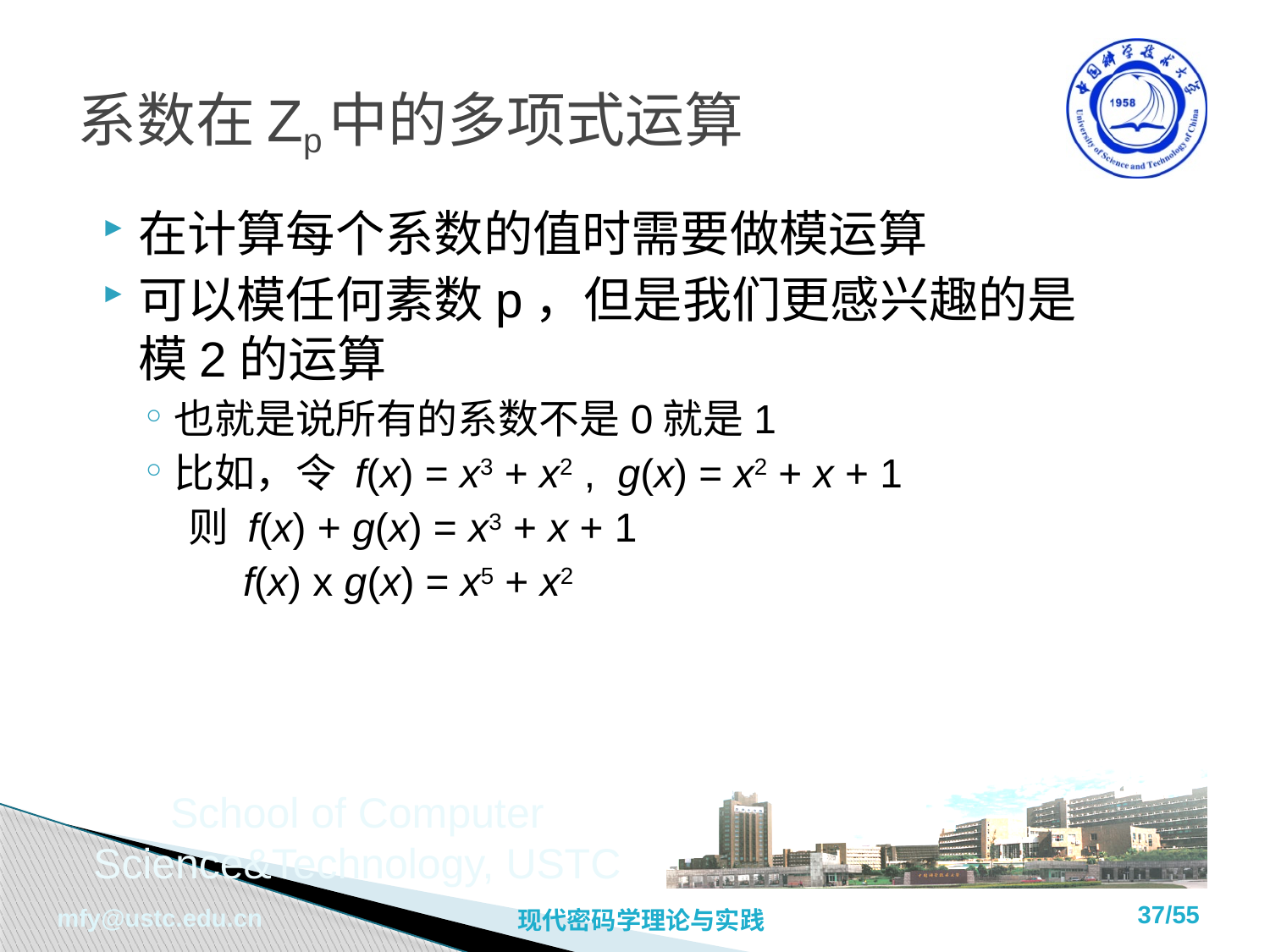

# 系数在Zp中的多项式运算
在计算每个系数的值时需要做模运算
可以模任何素数p，但是我们更感兴趣的是模2的运算
也就是说所有的系数不是0就是1
比如，令 f(x) = x3 + x2 ,  g(x) = x2 + x + 1
    则 f(x) + g(x) = x3 + x + 1
         f(x) x g(x) = x5 + x2